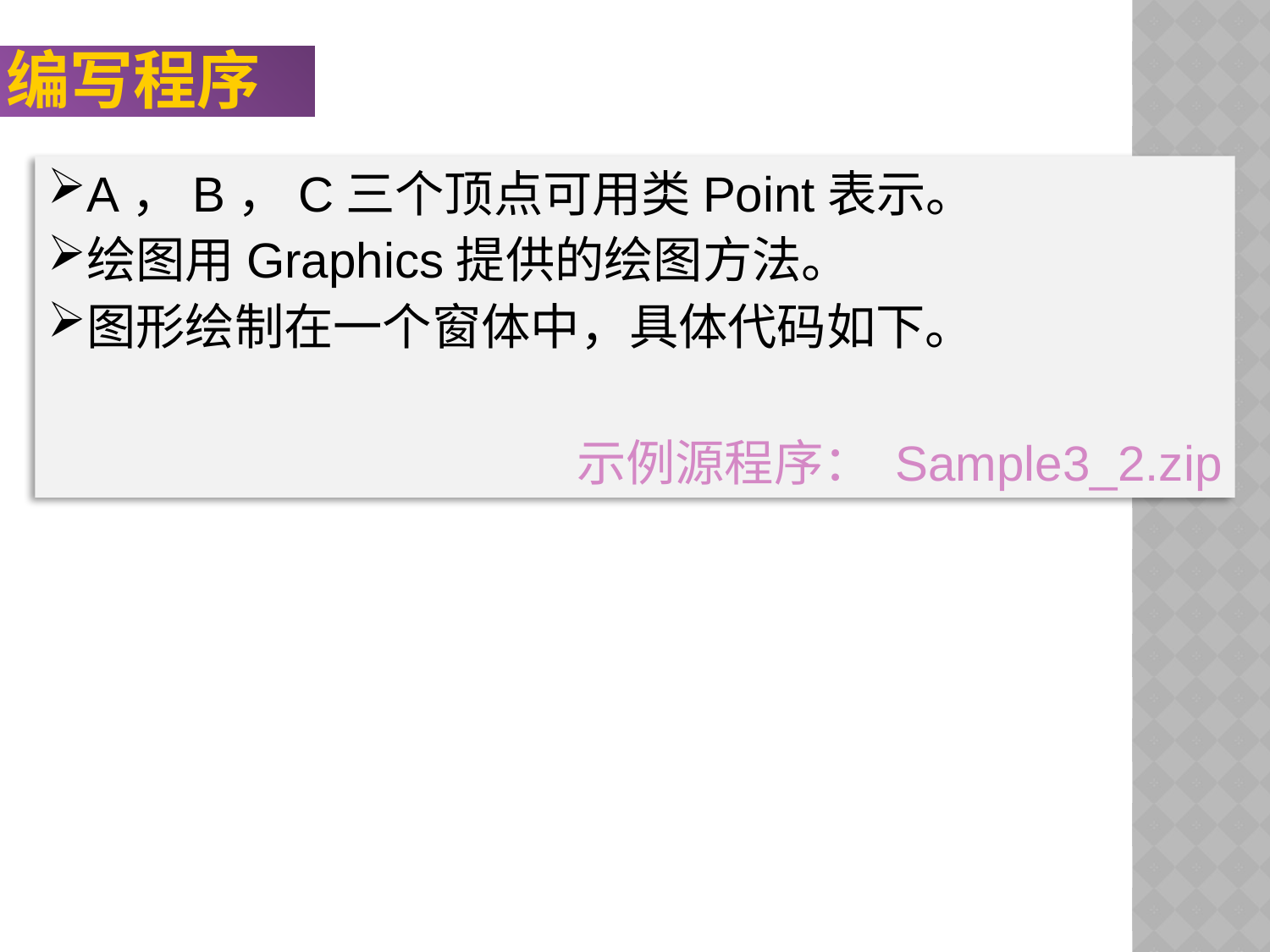

编写程序
A，B，C三个顶点可用类Point表示。
绘图用Graphics提供的绘图方法。
图形绘制在一个窗体中，具体代码如下。

示例源程序： Sample3_2.zip